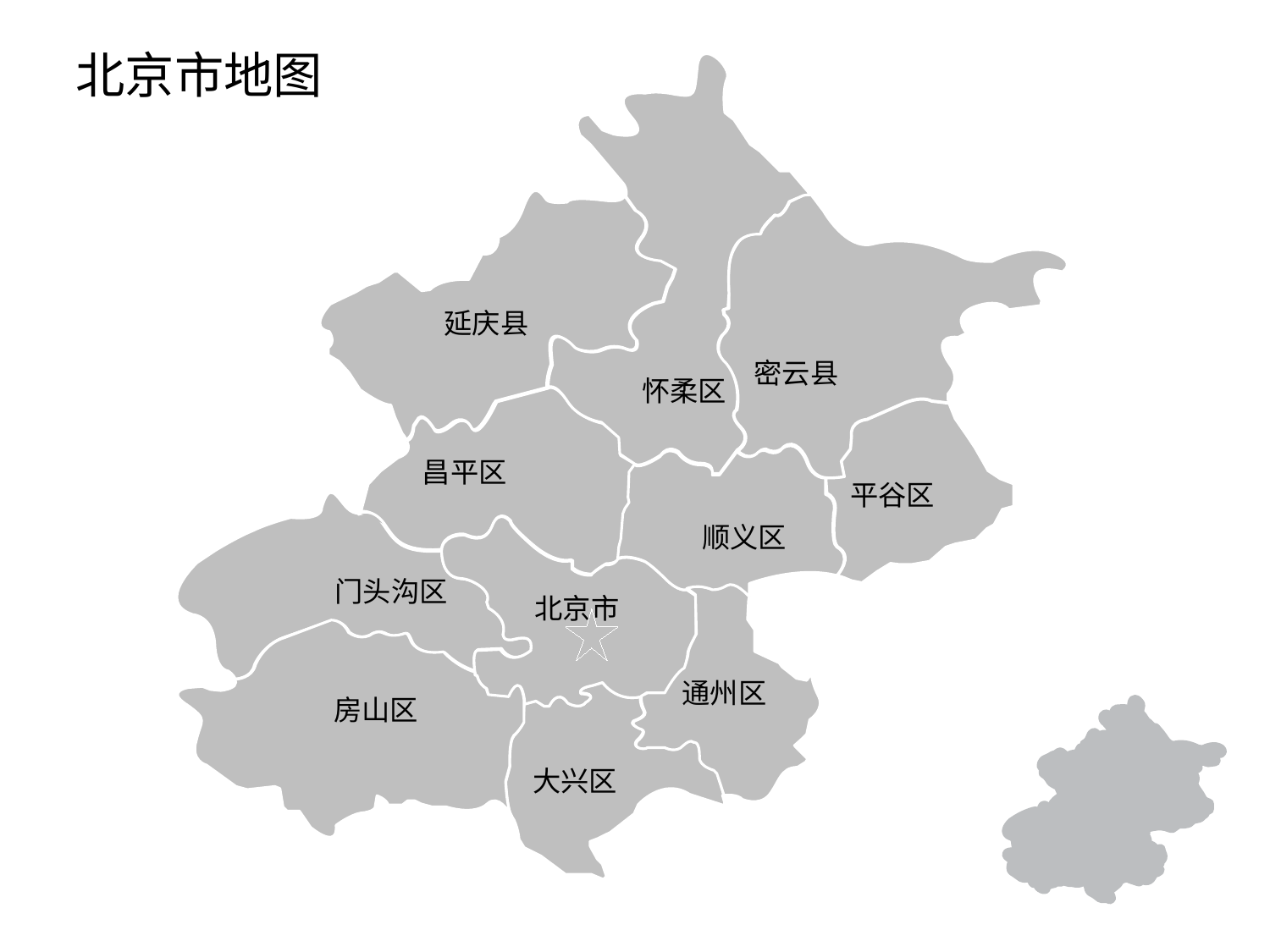

延庆县
密云县
怀柔区

昌平区
平谷区

顺义区
门头沟区

北京市

通州区

房山区
大兴区

# 北京市地图